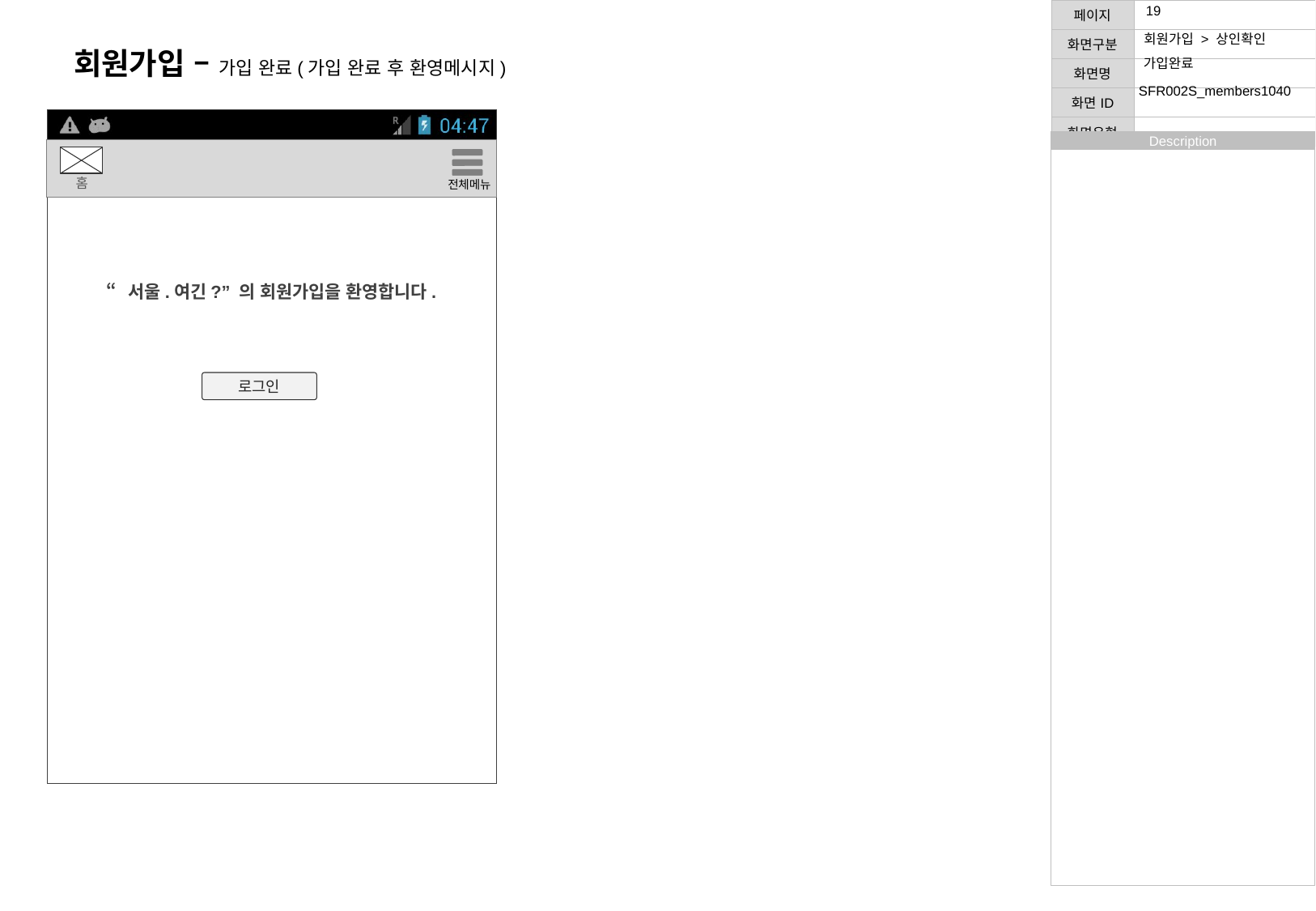

회원가입 > 상인확인
회원가입 – 가입 완료(가입 완료 후 환영메시지)
가입완료
SFR002S_members1040
“서울.여긴?” 의 회원가입을 환영합니다.
로그인